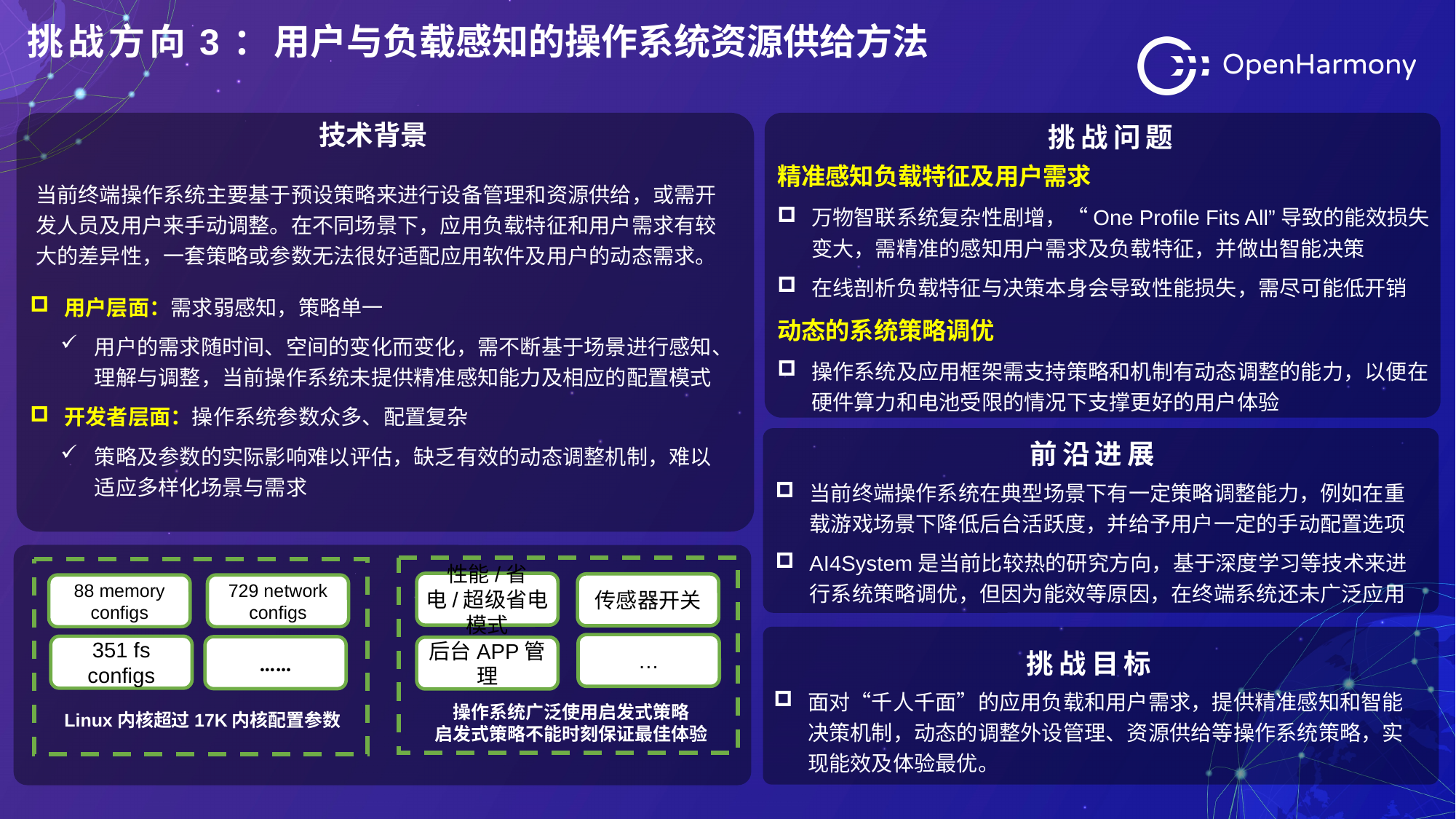

挑战方向3：用户与负载感知的操作系统资源供给方法
挑战问题

技术背景

精准感知负载特征及用户需求
万物智联系统复杂性剧增，“One Profile Fits All”导致的能效损失变大，需精准的感知用户需求及负载特征，并做出智能决策
在线剖析负载特征与决策本身会导致性能损失，需尽可能低开销
动态的系统策略调优
操作系统及应用框架需支持策略和机制有动态调整的能力，以便在硬件算力和电池受限的情况下支撑更好的用户体验
当前终端操作系统主要基于预设策略来进行设备管理和资源供给，或需开发人员及用户来手动调整。在不同场景下，应用负载特征和用户需求有较大的差异性，一套策略或参数无法很好适配应用软件及用户的动态需求。
用户层面：需求弱感知，策略单一
用户的需求随时间、空间的变化而变化，需不断基于场景进行感知、理解与调整，当前操作系统未提供精准感知能力及相应的配置模式
开发者层面：操作系统参数众多、配置复杂
策略及参数的实际影响难以评估，缺乏有效的动态调整机制，难以适应多样化场景与需求
前沿进展

当前终端操作系统在典型场景下有一定策略调整能力，例如在重载游戏场景下降低后台活跃度，并给予用户一定的手动配置选项
AI4System是当前比较热的研究方向，基于深度学习等技术来进行系统策略调优，但因为能效等原因，在终端系统还未广泛应用

88 memory configs
729 network configs
351 fs configs
……
Linux内核超过17K内核配置参数
性能/省电/超级省电模式
传感器开关
…
后台APP管理
操作系统广泛使用启发式策略
启发式策略不能时刻保证最佳体验
挑战目标

面对“千人千面”的应用负载和用户需求，提供精准感知和智能决策机制，动态的调整外设管理、资源供给等操作系统策略，实现能效及体验最优。